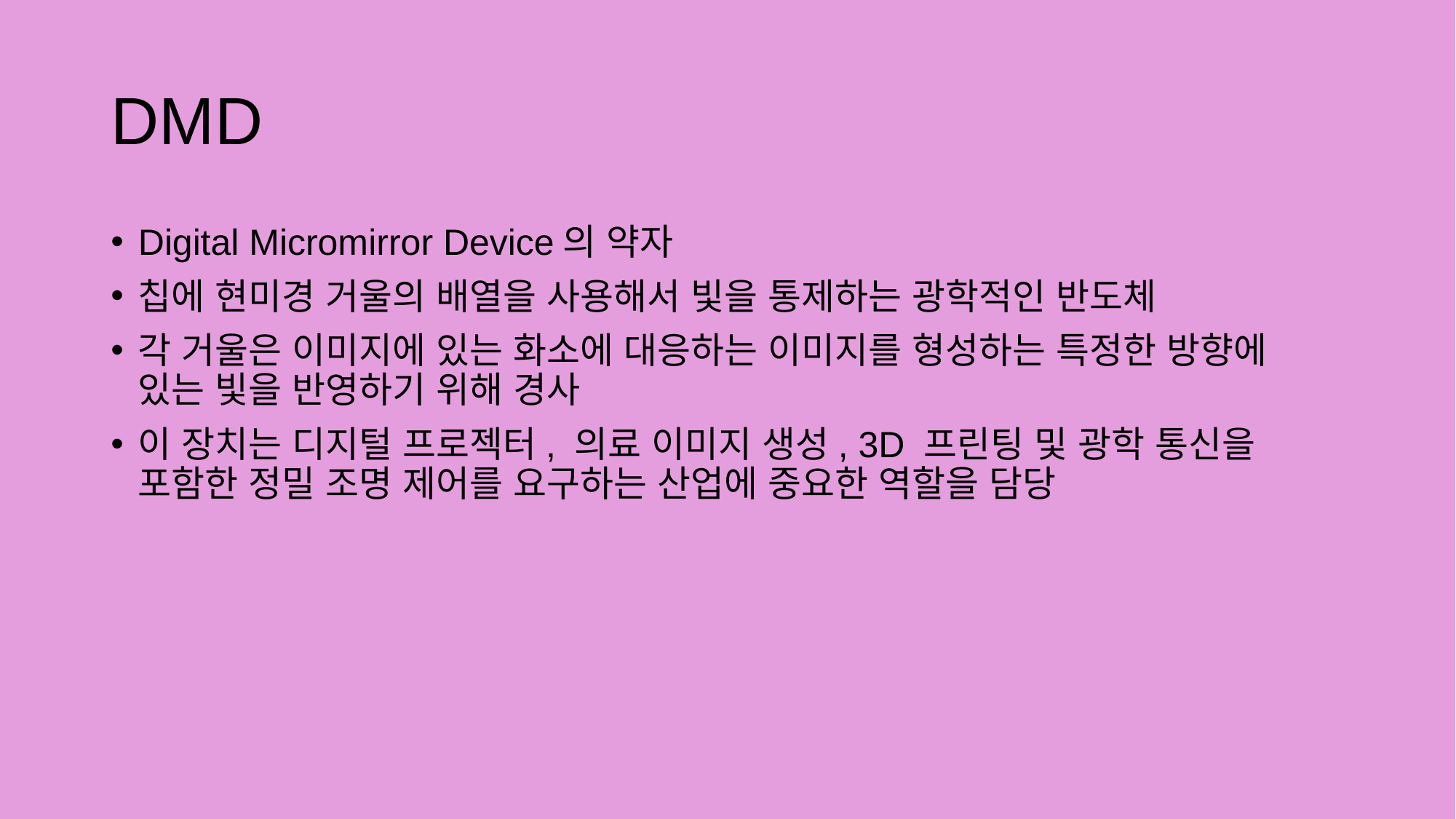

# DMD
Digital Micromirror Device의 약자
칩에 현미경 거울의 배열을 사용해서 빛을 통제하는 광학적인 반도체
각 거울은 이미지에 있는 화소에 대응하는 이미지를 형성하는 특정한 방향에 있는 빛을 반영하기 위해 경사
이 장치는 디지털 프로젝터, 의료 이미지 생성, 3D 프린팅 및 광학 통신을 포함한 정밀 조명 제어를 요구하는 산업에 중요한 역할을 담당